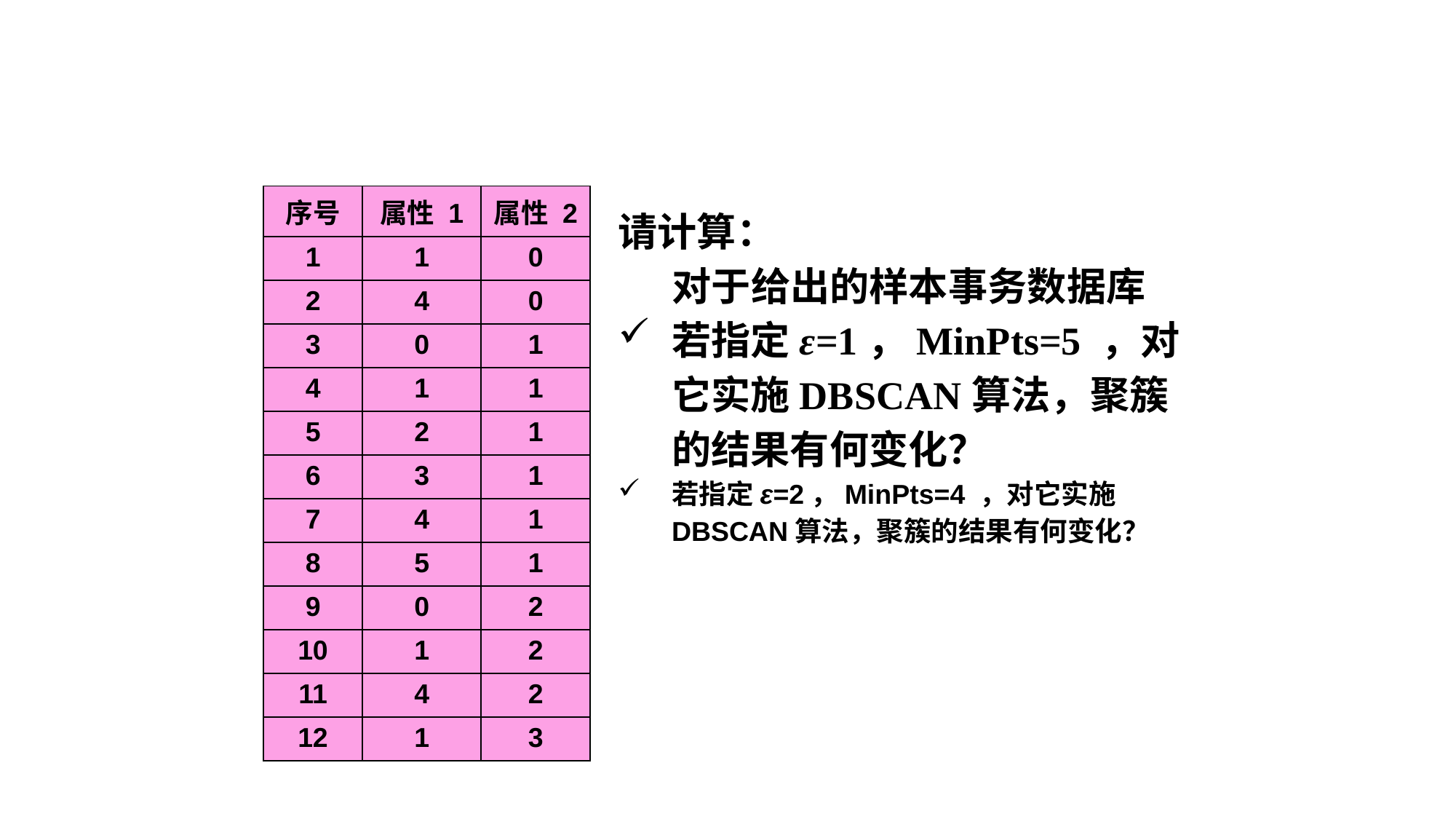

| 序号 | 属性 1 | 属性 2 |
| --- | --- | --- |
| 1 | 1 | 0 |
| 2 | 4 | 0 |
| 3 | 0 | 1 |
| 4 | 1 | 1 |
| 5 | 2 | 1 |
| 6 | 3 | 1 |
| 7 | 4 | 1 |
| 8 | 5 | 1 |
| 9 | 0 | 2 |
| 10 | 1 | 2 |
| 11 | 4 | 2 |
| 12 | 1 | 3 |
请计算：
     对于给出的样本事务数据库
若指定ε=1，MinPts=5 ，对它实施DBSCAN算法，聚簇的结果有何变化？
若指定ε=2，MinPts=4 ，对它实施DBSCAN算法，聚簇的结果有何变化？